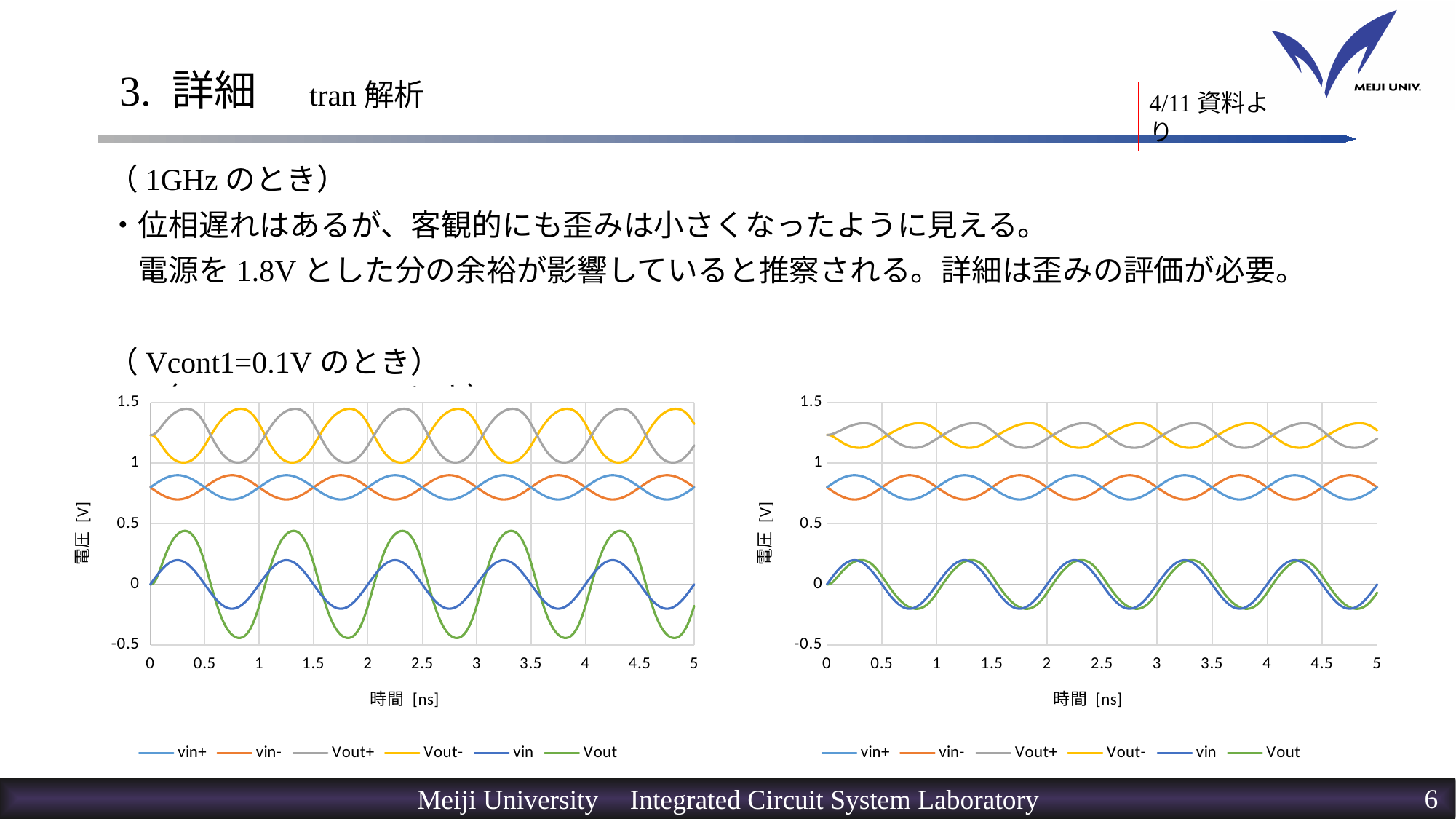

# 3. 詳細　tran解析
4/11資料より
（1GHzのとき）
・位相遅れはあるが、客観的にも歪みは小さくなったように見える。
　電源を1.8Vとした分の余裕が影響していると推察される。詳細は歪みの評価が必要。

（Vcont1=0.1Vのとき）							（Vcont1=0.05Vのとき）

### Chart

| Category | vin+ | vin- | Vout+ | Vout- | vin | Vout |
|---|---|---|---|---|---|---|

### Chart

| Category | vin+ | vin- | Vout+ | Vout- | vin | Vout |
|---|---|---|---|---|---|---|